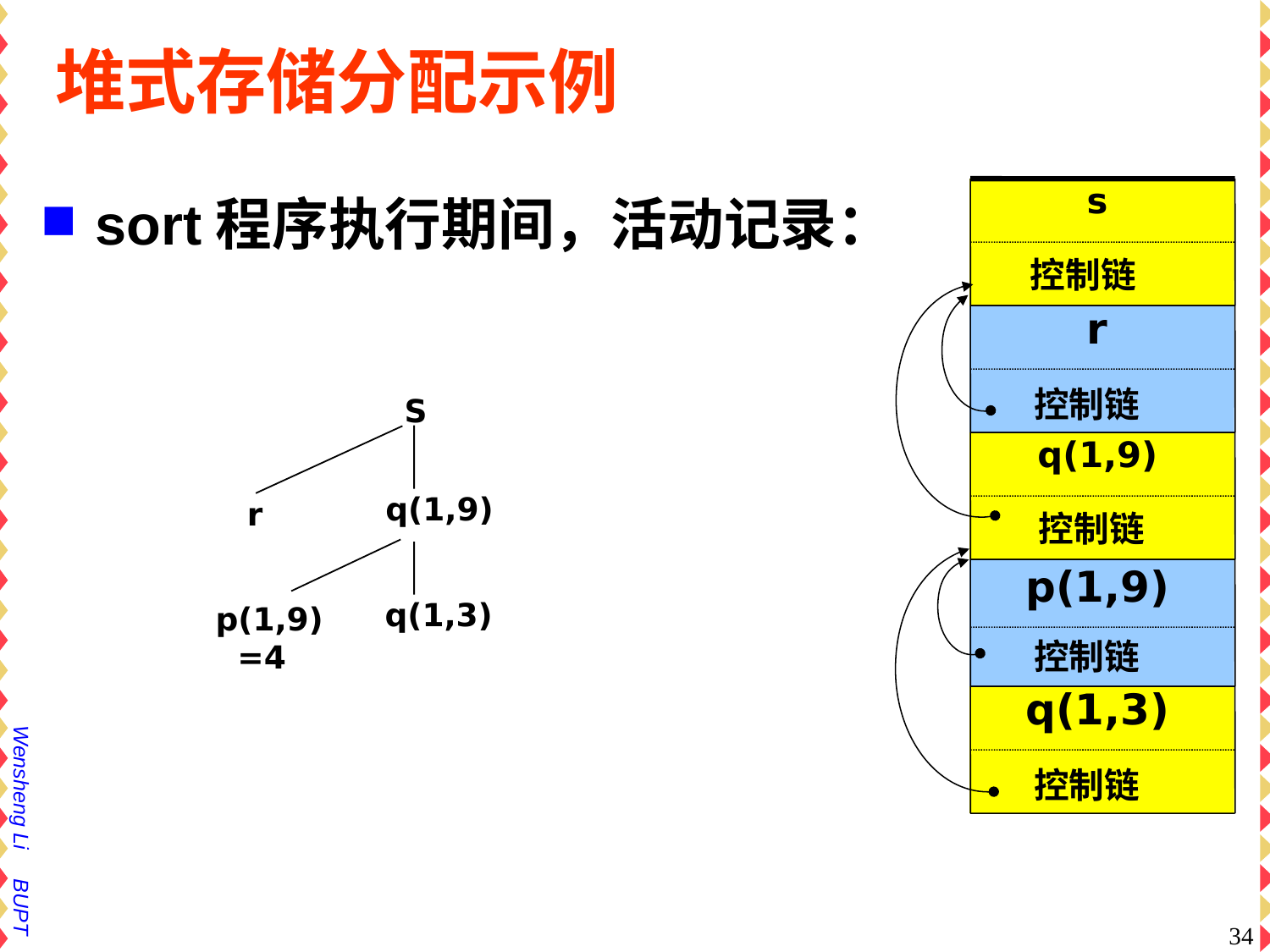

# 堆式存储分配示例
s

    控制链

sort程序执行期间，活动记录：

r

   控制链

S

  q(1,9)

r
q(1,9)

    控制链

p(1,9)
  =4

 q(1,3)

p(1,9)

   控制链

q(1,3)

   控制链

34